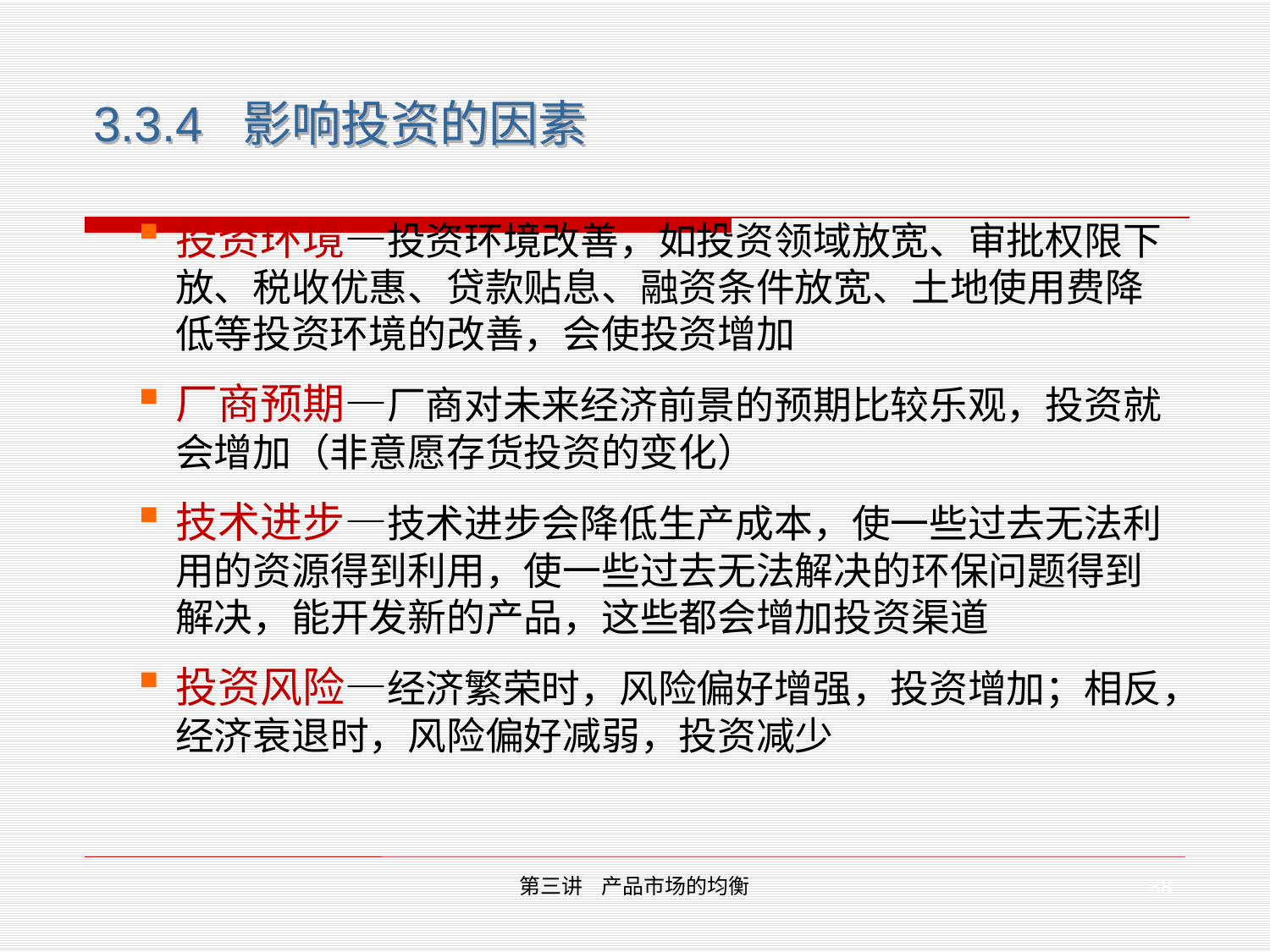

3.3.4  影响投资的因素
投资环境—投资环境改善，如投资领域放宽、审批权限下放、税收优惠、贷款贴息、融资条件放宽、土地使用费降低等投资环境的改善，会使投资增加
厂商预期—厂商对未来经济前景的预期比较乐观，投资就会增加（非意愿存货投资的变化）
技术进步—技术进步会降低生产成本，使一些过去无法利用的资源得到利用，使一些过去无法解决的环保问题得到解决，能开发新的产品，这些都会增加投资渠道
投资风险—经济繁荣时，风险偏好增强，投资增加；相反，经济衰退时，风险偏好减弱，投资减少
38
第三讲    产品市场的均衡